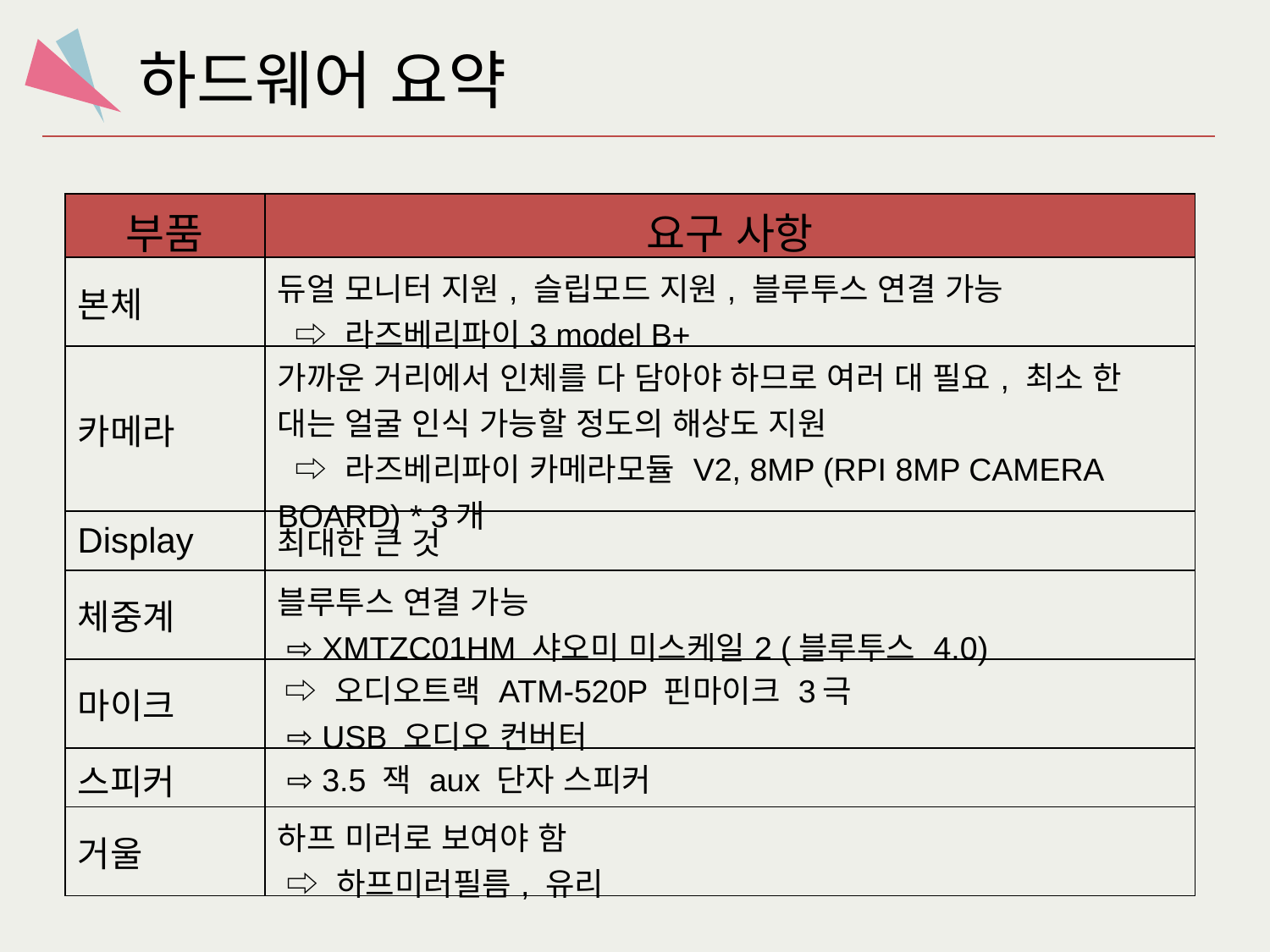

하드웨어 요약
| 부품 | 요구 사항 |
| --- | --- |
| 본체 | 듀얼 모니터 지원, 슬립모드 지원, 블루투스 연결 가능 ⇨ 라즈베리파이3 model B+ |
| 카메라 | 가까운 거리에서 인체를 다 담아야 하므로 여러 대 필요, 최소 한 대는 얼굴 인식 가능할 정도의 해상도 지원 ⇨ 라즈베리파이 카메라모듈 V2, 8MP (RPI 8MP CAMERA BOARD) \* 3개 |
| Display | 최대한 큰 것 |
| 체중계 | 블루투스 연결 가능 ⇨ XMTZC01HM 샤오미 미스케일2 (블루투스 4.0) |
| 마이크 | ⇨ 오디오트랙 ATM-520P 핀마이크 3극 ⇨ USB 오디오 컨버터 |
| 스피커 | ⇨ 3.5 잭 aux 단자 스피커 |
| 거울 | 하프 미러로 보여야 함 ⇨ 하프미러필름, 유리 |